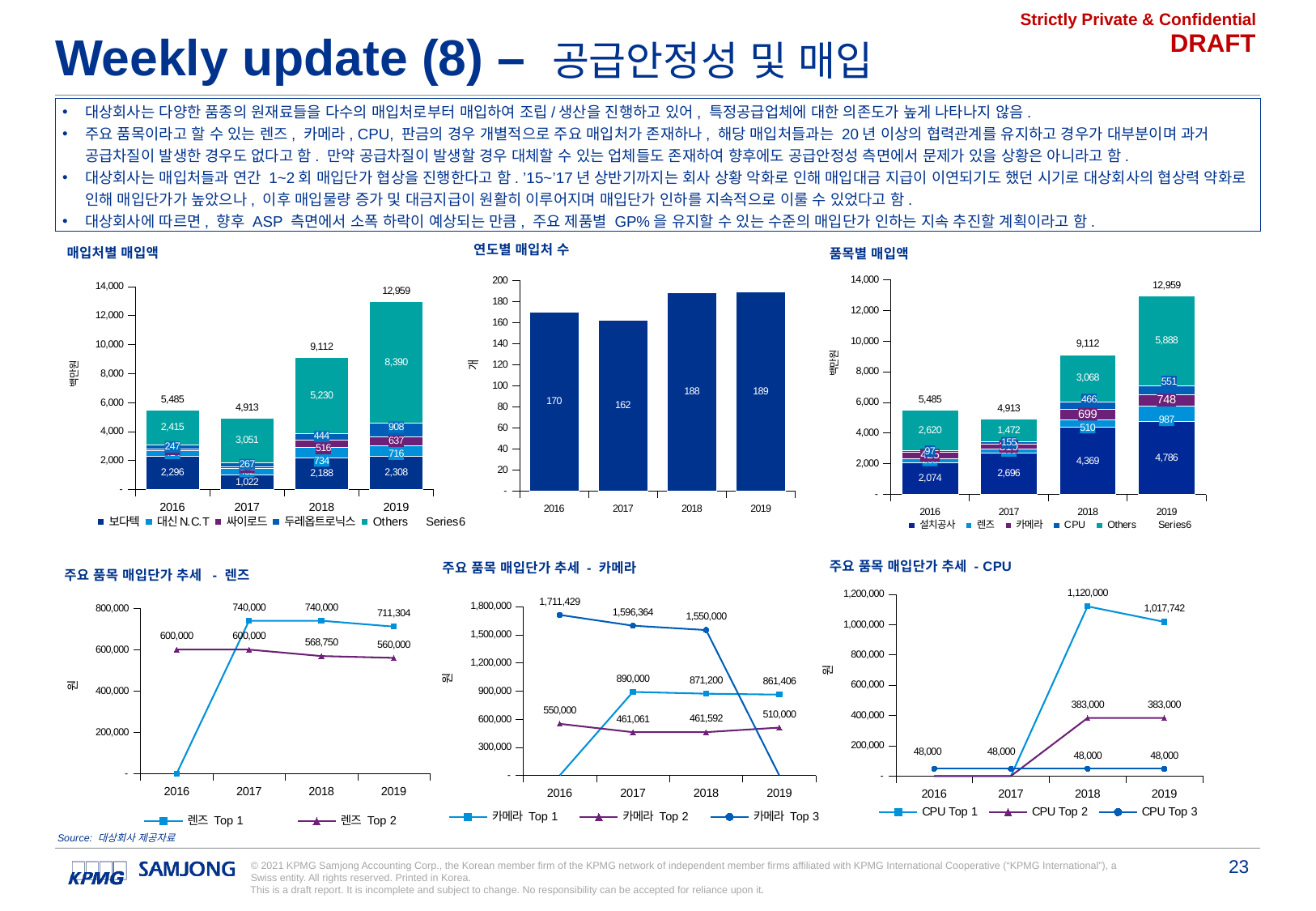

Weekly update (8) – 공급안정성 및 매입
대상회사는 다양한 품종의 원재료들을 다수의 매입처로부터 매입하여 조립/생산을 진행하고 있어, 특정공급업체에 대한 의존도가 높게 나타나지 않음.
주요 품목이라고 할 수 있는 렌즈, 카메라, CPU, 판금의 경우 개별적으로 주요 매입처가 존재하나, 해당 매입처들과는 20년 이상의 협력관계를 유지하고 경우가 대부분이며 과거 공급차질이 발생한 경우도 없다고 함. 만약 공급차질이 발생할 경우 대체할 수 있는 업체들도 존재하여 향후에도 공급안정성 측면에서 문제가 있을 상황은 아니라고 함.
대상회사는 매입처들과 연간 1~2회 매입단가 협상을 진행한다고 함. ’15~’17년 상반기까지는 회사 상황 악화로 인해 매입대금 지급이 이연되기도 했던 시기로 대상회사의 협상력 약화로 인해 매입단가가 높았으나, 이후 매입물량 증가 및 대금지급이 원활히 이루어지며 매입단가 인하를 지속적으로 이룰 수 있었다고 함.
대상회사에 따르면, 향후 ASP 측면에서 소폭 하락이 예상되는 만큼, 주요 제품별 GP%을 유지할 수 있는 수준의 매입단가 인하는 지속 추진할 계획이라고 함.

### Chart: 연도별 매입처 수

| Category |  |
|---|---|
| 2016 | 170.0 |
| 2017 | 162.0 |
| 2018 | 188.0 |
| 2019 | 189.0 |

### Chart: 매입처별 매입액

| Category | 보다텍 | 대신N.C.T | 싸이로드 | 두레옵트로닉스 | Others |  |
|---|---|---|---|---|---|---|
| 2016 | 2296234000.0 | 414223000.0 | 111754000.0 | 246845000.0 | 2415460809.0 | 5484516809.0 |
| 2017 | 1022298000.0 | 432452000.0 | 140850000.0 | 267095000.0 | 3050723473.0 | 4913418473.0 |
| 2018 | 2187758000.0 | 733745000.0 | 516450000.0 | 444202000.0 | 5229511252.0 | 9111666252.0 |
| 2019 | 2308494000.0 | 716256530.0 | 636800000.0 | 907793000.0 | 8389771433.0 | 12959114963.0 |

### Chart: 품목별 매입액

| Category | 설치공사 | 렌즈 | 카메라 | CPU | Others |  |
|---|---|---|---|---|---|---|
| 2016 | 2074227940.0 | 268354000.0 | 424590000.0 | 96991000.0 | 2620353869.0 | 5484516809.0 |
| 2017 | 2696465081.0 | 279675444.0 | 309951000.0 | 155189000.0 | 1472137948.0 | 4913418473.0 |
| 2018 | 4369115470.0 | 509945000.0 | 698636000.0 | 465991000.0 | 3067978782.0 | 9111666252.0 |
| 2019 | 4786067990.0 | 986790000.0 | 747652000.0 | 550557000.0 | 5888047973.0 | 12959114963.0 |

### Chart: 주요 품목 매입단가 추세 - CPU

| Category | CPU Top 1 | CPU Top 2 | CPU Top 3 |
|---|---|---|---|
| 2016 | 0.0 | 0.0 | 48000.0 |
| 2017 | 0.0 | 0.0 | 48000.0 |
| 2018 | 1120000.0 | 383000.0 | 48000.0 |
| 2019 | 1017741.9354838709 | 383000.0 | 48000.0 |

### Chart: 주요 품목 매입단가 추세 - 카메라

| Category | 카메라 Top 1 | 카메라 Top 2 | 카메라 Top 3 |
|---|---|---|---|
| 2016 | 0.0 | 550000.0 | 1711428.5714285714 |
| 2017 | 890000.0 | 461061.2244897959 | 1596363.6363636365 |
| 2018 | 871200.0 | 461592.3566878981 | 1550000.0 |
| 2019 | 861406.25 | 510000.0 | 0.0 |

### Chart: 주요 품목 매입단가 추세  - 렌즈

| Category | 렌즈 Top 1 | 렌즈 Top 2 |
|---|---|---|
| 2016 | 0.0 | 600000.0 |
| 2017 | 740000.0 | 600000.0 |
| 2018 | 740000.0 | 568750.0 |
| 2019 | 711304.3478260869 | 560000.0 |
Source: 대상회사 제공자료